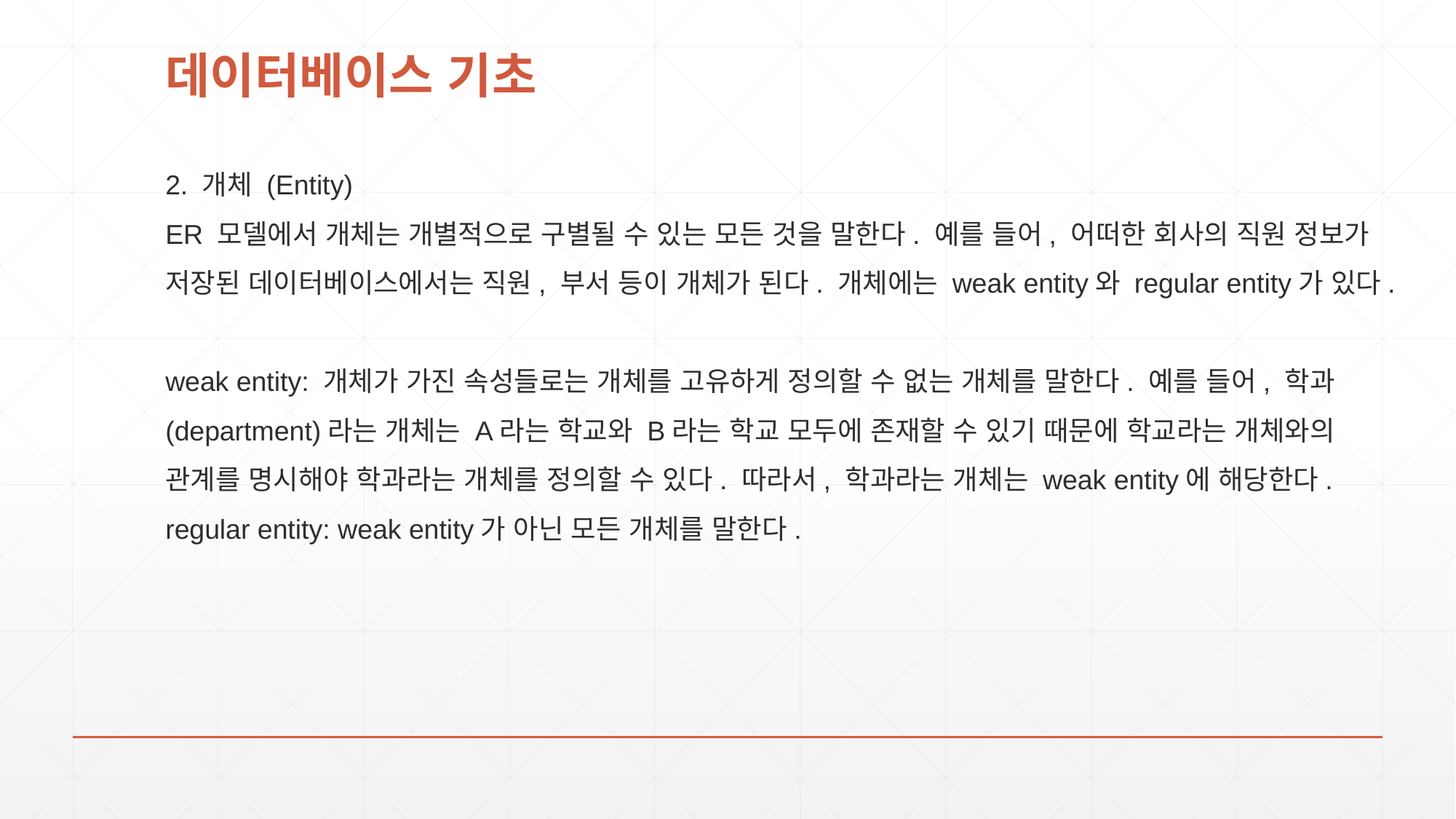

# 데이터베이스 기초
2. 개체 (Entity)
ER 모델에서 개체는 개별적으로 구별될 수 있는 모든 것을 말한다. 예를 들어, 어떠한 회사의 직원 정보가 저장된 데이터베이스에서는 직원, 부서 등이 개체가 된다. 개체에는 weak entity와 regular entity가 있다.

weak entity: 개체가 가진 속성들로는 개체를 고유하게 정의할 수 없는 개체를 말한다. 예를 들어, 학과 (department)라는 개체는 A라는 학교와 B라는 학교 모두에 존재할 수 있기 때문에 학교라는 개체와의 관계를 명시해야 학과라는 개체를 정의할 수 있다. 따라서, 학과라는 개체는 weak entity에 해당한다.
regular entity: weak entity가 아닌 모든 개체를 말한다.